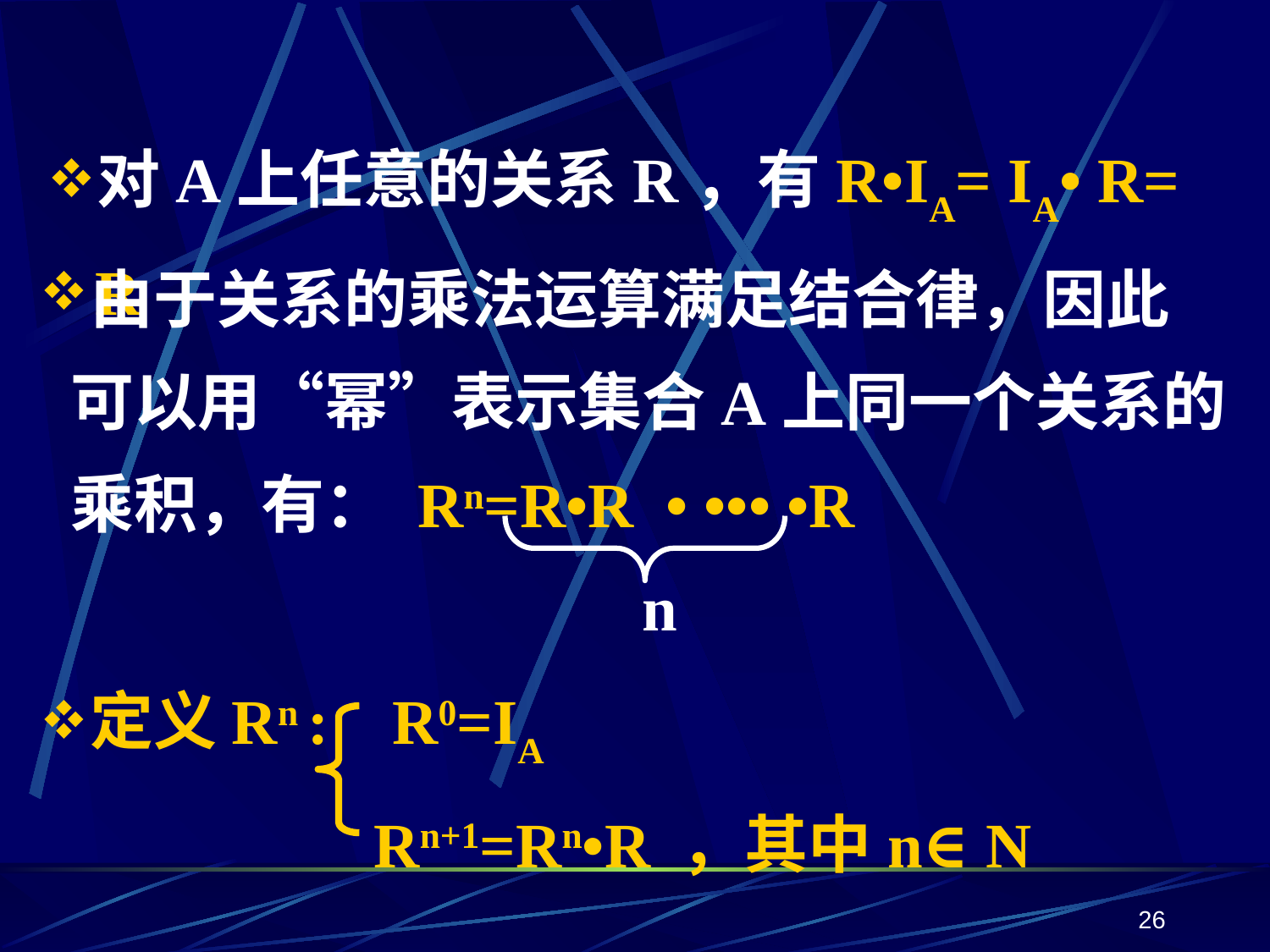

对A上任意的关系R，有R•IA= IA• R= R
由于关系的乘法运算满足结合律，因此可以用“幂”表示集合A上同一个关系的乘积，有： Rn=R•R  • ••• •R
                                    n
定义Rn :    R0=IA
                     Rn+1=Rn•R ，其中n∈N

26